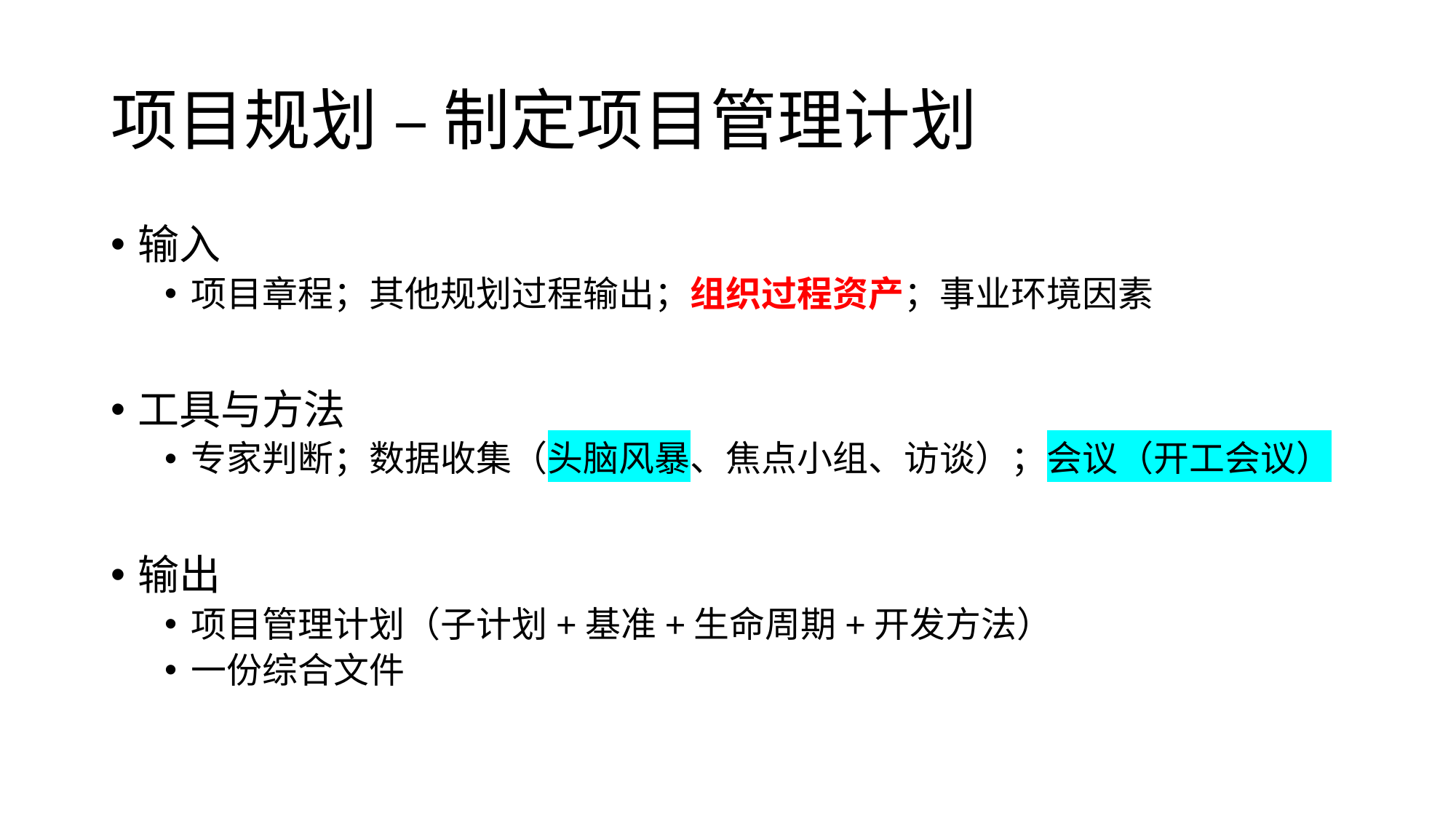

# 项目规划 – 制定项目管理计划
输入
项目章程；其他规划过程输出；组织过程资产；事业环境因素

工具与方法
专家判断；数据收集（头脑风暴、焦点小组、访谈）；会议（开工会议）

输出
项目管理计划（子计划+基准+生命周期+开发方法）
一份综合文件